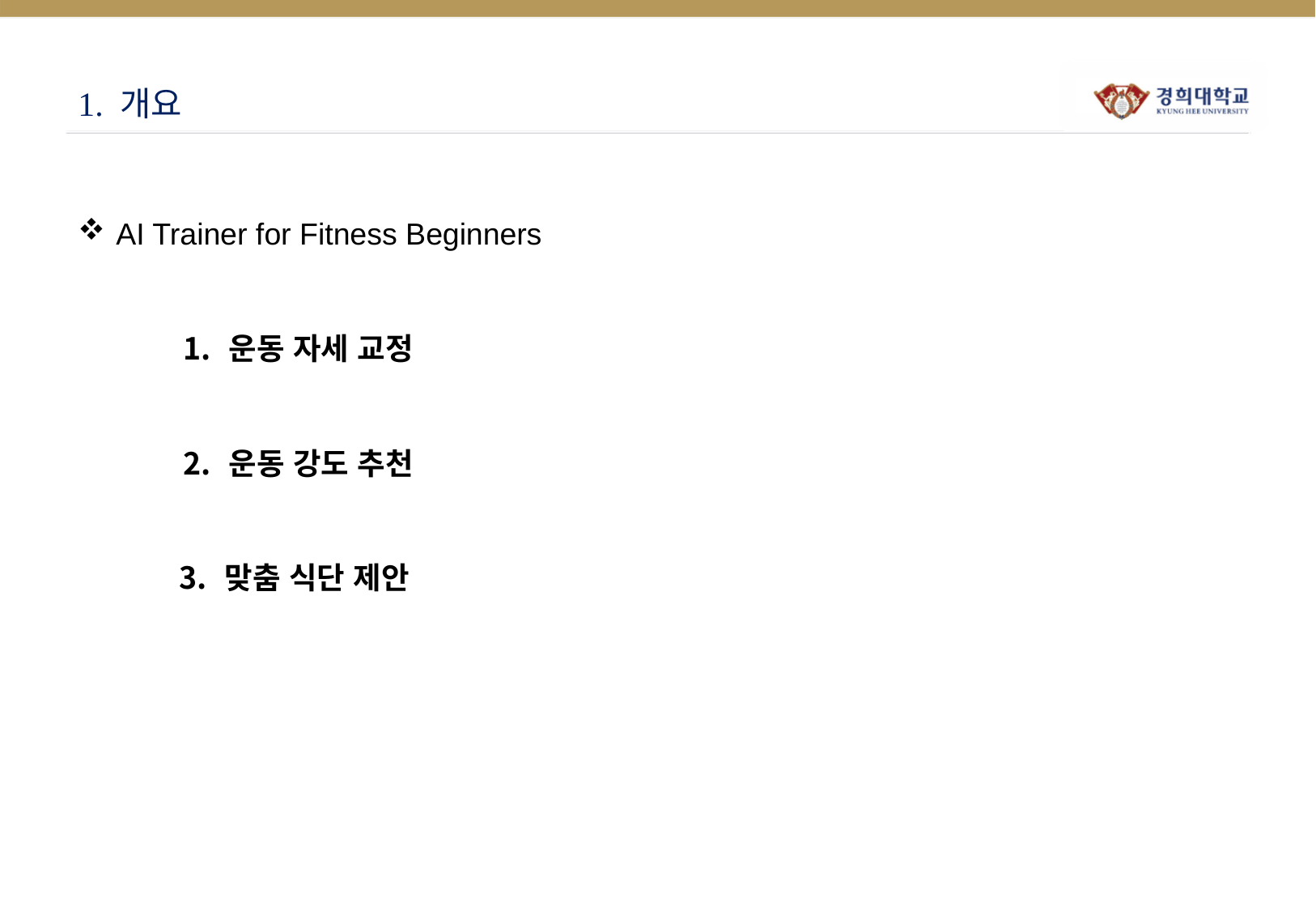

# 1. 개요
AI Trainer for Fitness Beginners

운동 자세 교정

운동 강도 추천

맞춤 식단 제안